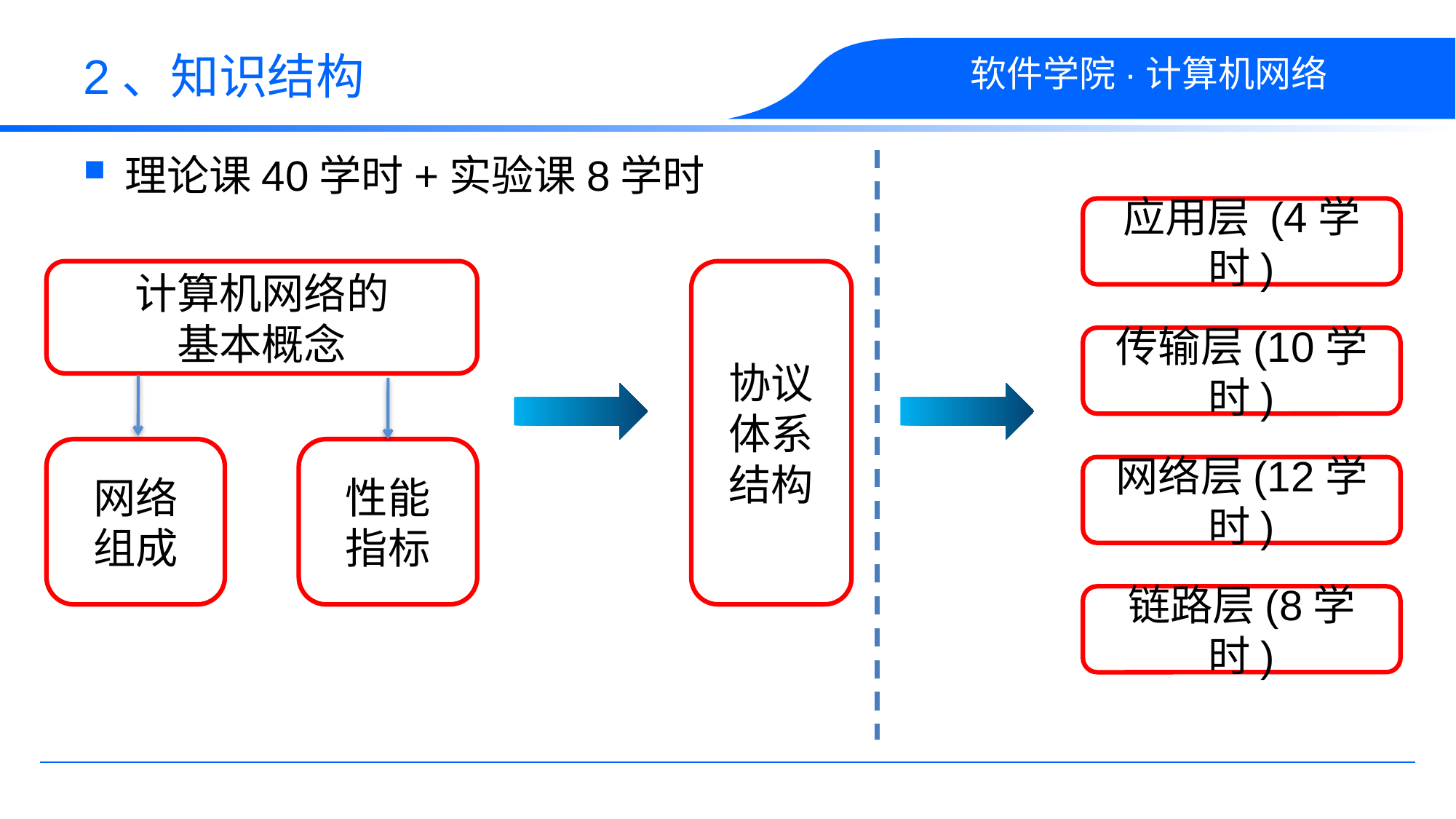

# 2、知识结构
理论课40学时+实验课8学时
应用层 (4学时)
传输层(10学时)
网络层(12学时)
链路层(8学时)
计算机网络的
基本概念
协议体系结构

网络
组成
性能
指标